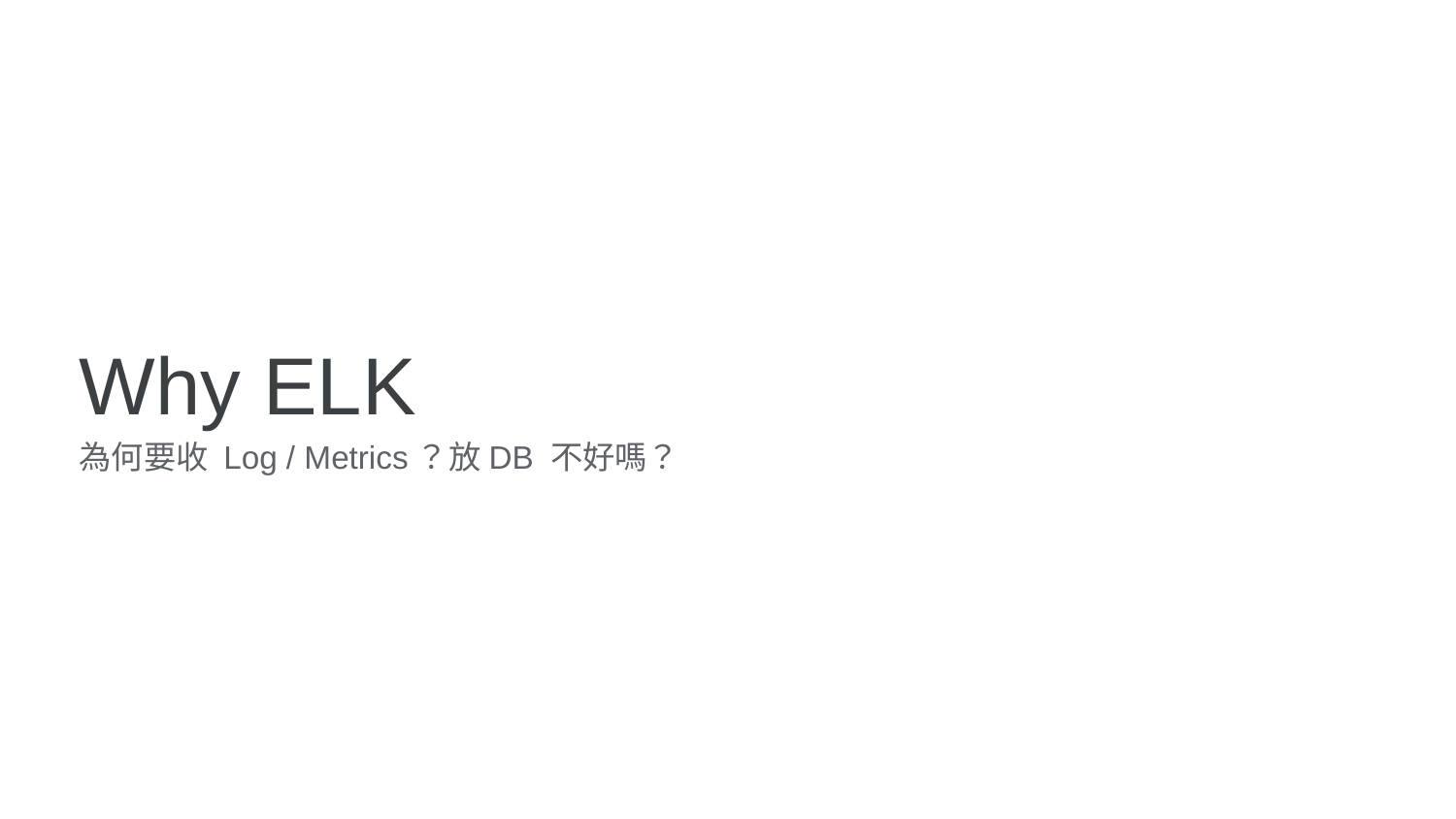

Why ELK
為何要收 Log / Metrics？放DB 不好嗎？